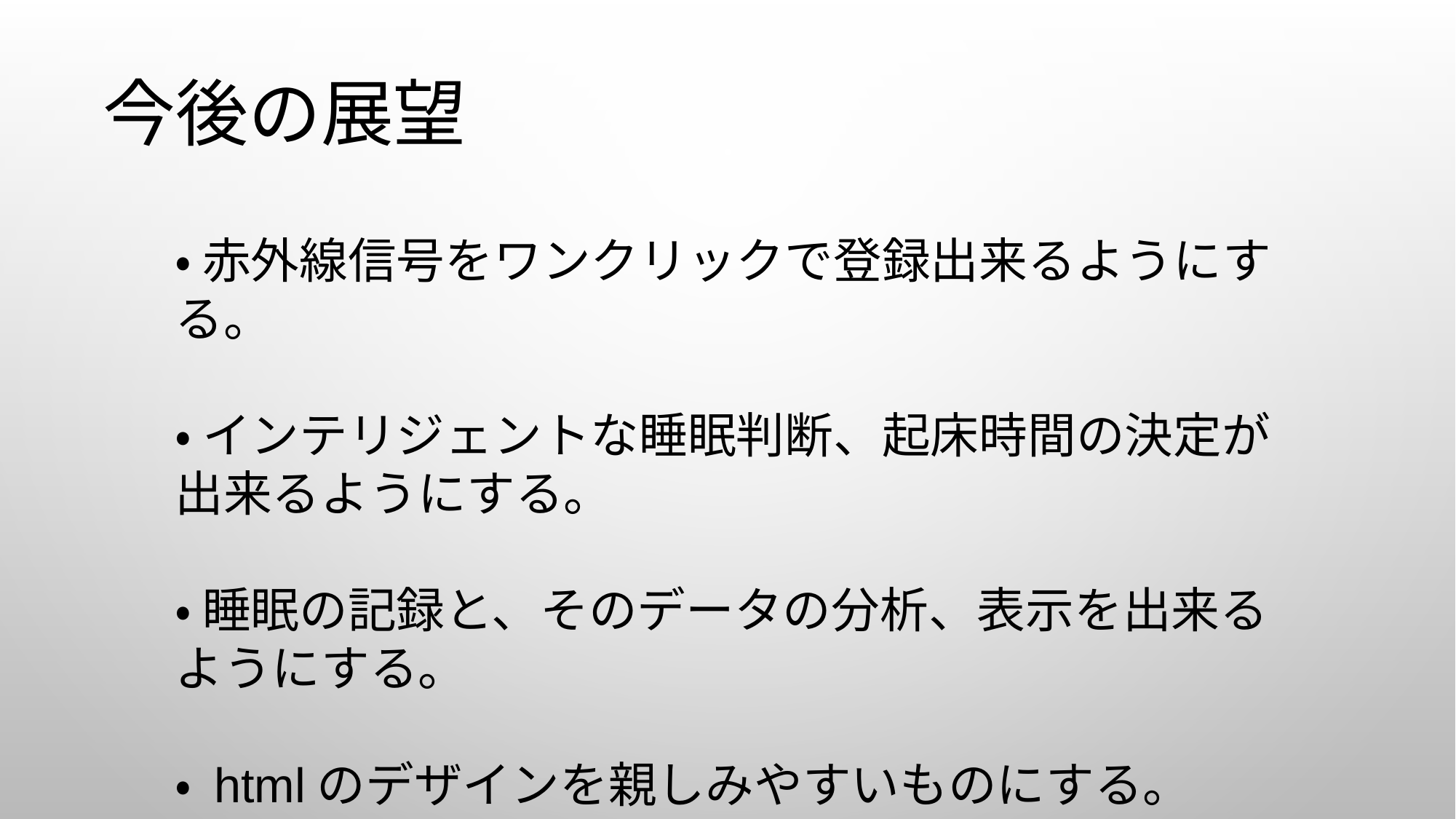

今後の展望
・ 赤外線信号をワンクリックで登録出来るようにする。

・ インテリジェントな睡眠判断、起床時間の決定が出来るようにする。

・ 睡眠の記録と、そのデータの分析、表示を出来るようにする。

・ htmlのデザインを親しみやすいものにする。